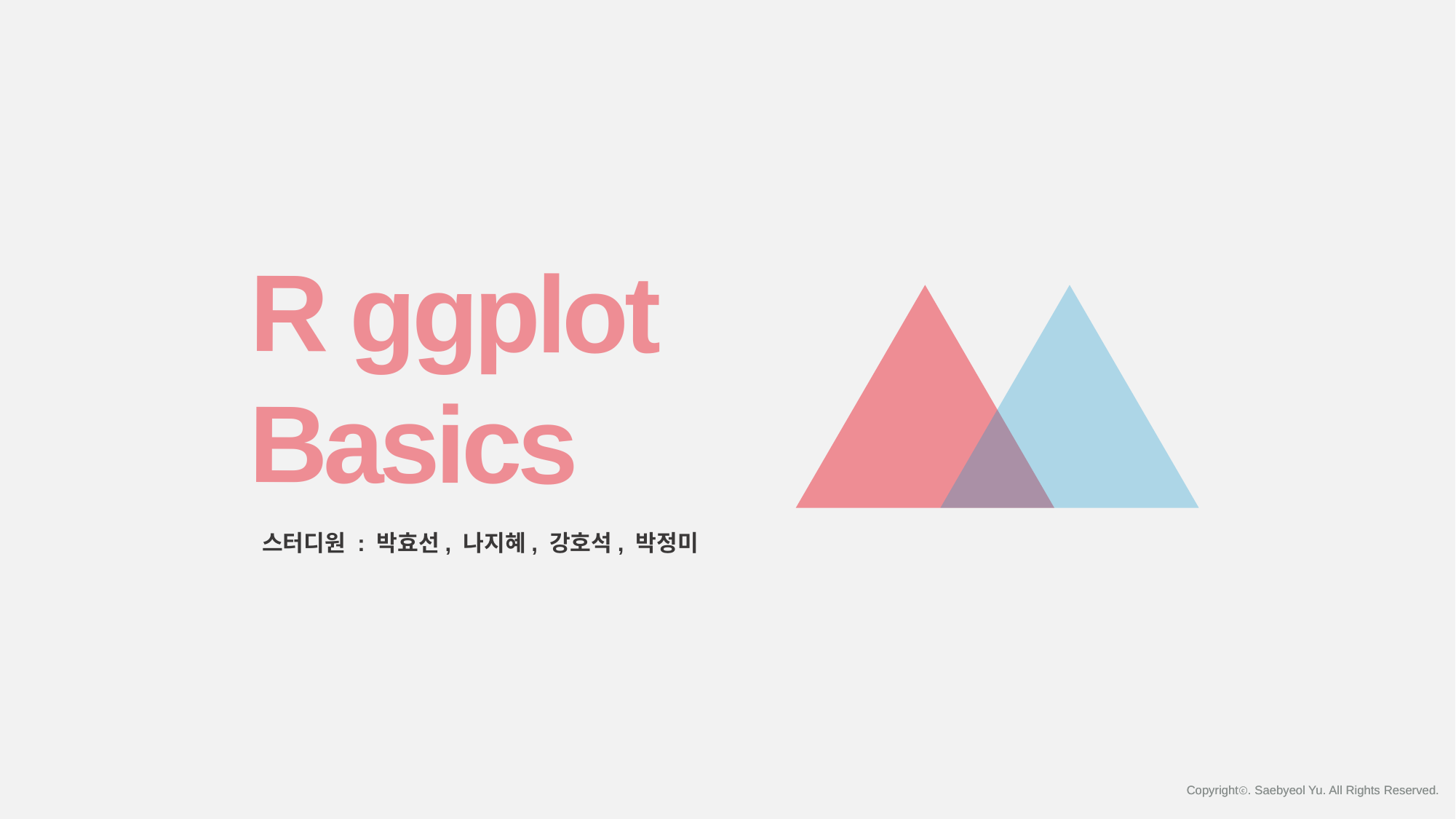

R ggplot
 Basics

스터디원 : 박효선, 나지혜, 강호석, 박정미
Copyrightⓒ. Saebyeol Yu. All Rights Reserved.